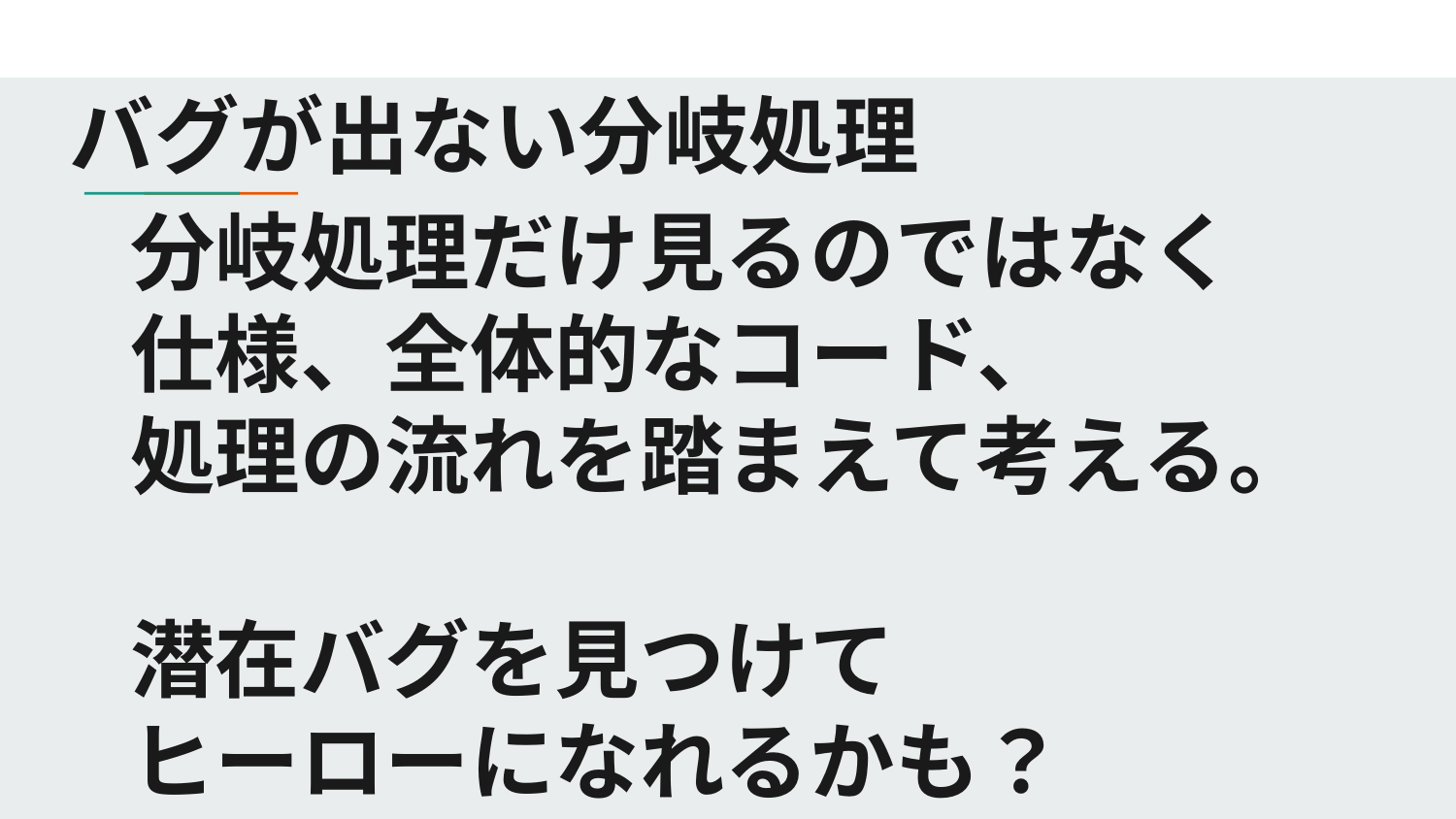

バグが出ない分岐処理
# 分岐処理だけ見るのではなく
仕様、全体的なコード、
処理の流れを踏まえて考える。

潜在バグを見つけて
ヒーローになれるかも？